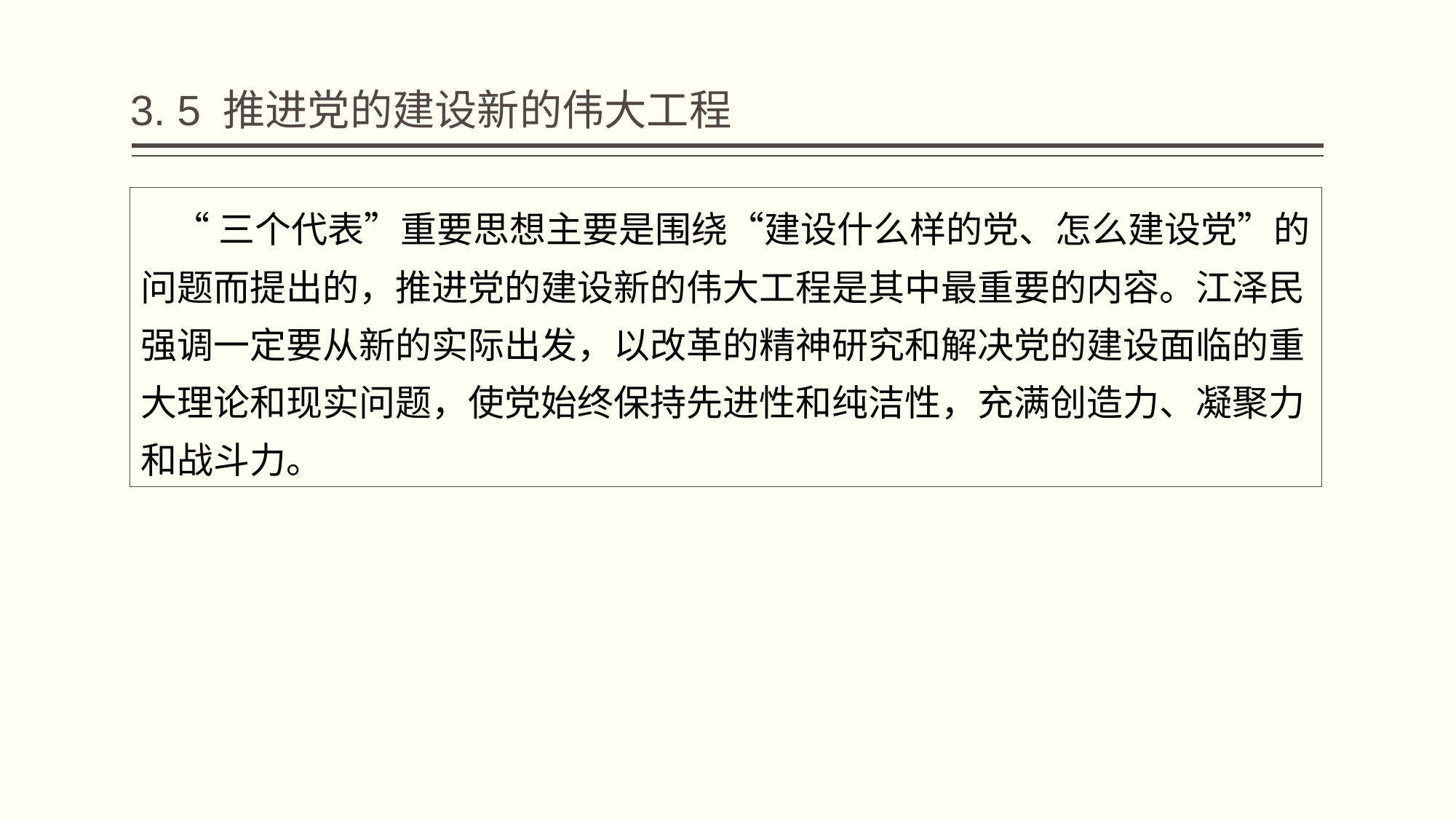

# 3. 5 推进党的建设新的伟大工程
    “三个代表”重要思想主要是围绕“建设什么样的党、怎么建设党”的问题而提出的，推进党的建设新的伟大工程是其中最重要的内容。江泽民强调一定要从新的实际出发，以改革的精神研究和解决党的建设面临的重大理论和现实问题，使党始终保持先进性和纯洁性，充满创造力、凝聚力和战斗力。